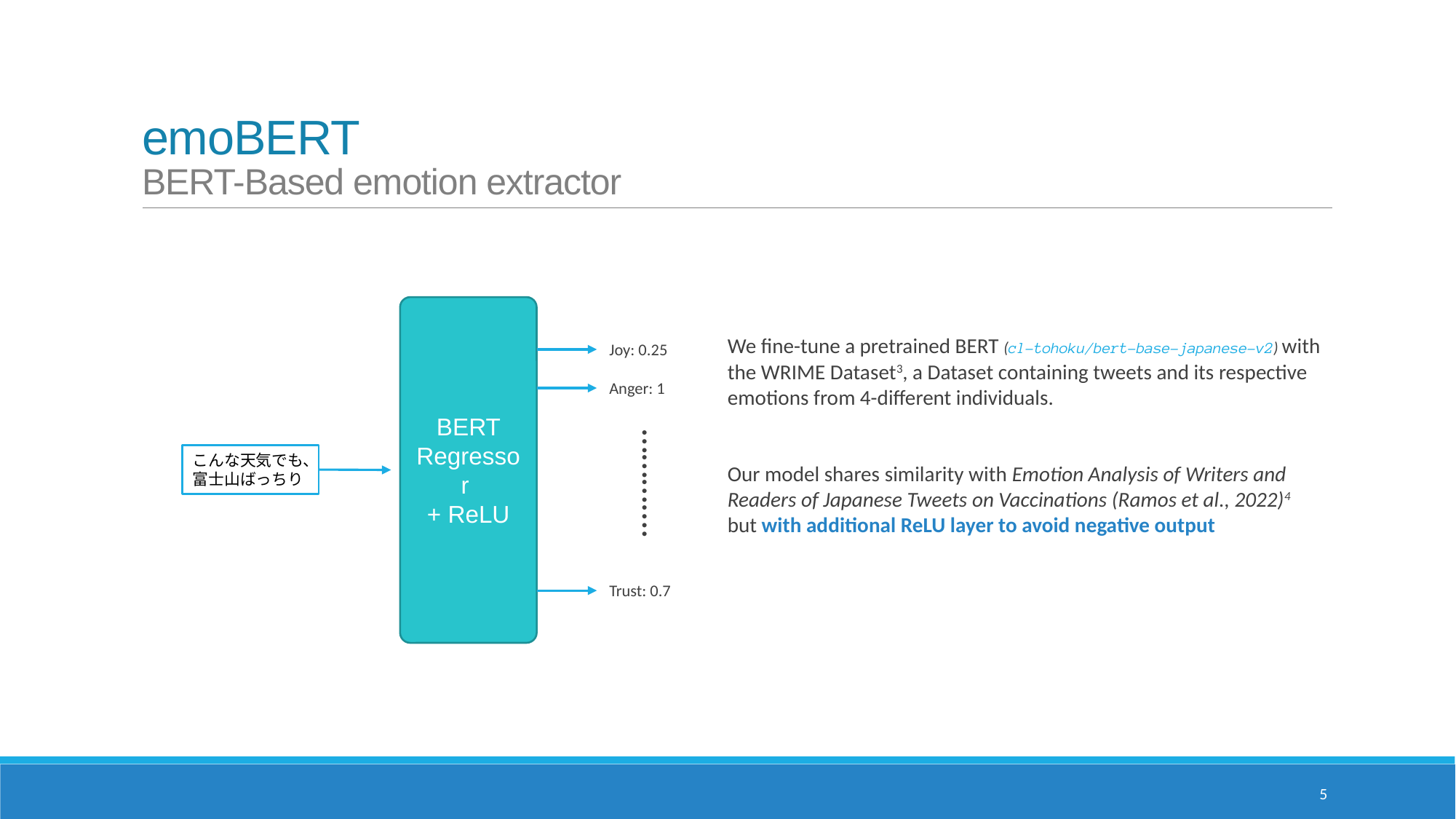

# emoBERT BERT-Based emotion extractor

We fine-tune a pretrained BERT (cl-tohoku/bert-base-japanese-v2) with the WRIME Dataset3, a Dataset containing tweets and its respective emotions from 4-different individuals.

Our model shares similarity with Emotion Analysis of Writers and Readers of Japanese Tweets on Vaccinations (Ramos et al., 2022)4     but with additional ReLU layer to avoid negative output
BERT Regressor
+ ReLU
Joy: 0.25
Anger: 1
こんな天気でも、富士山ばっちり
………….
Trust: 0.7
5